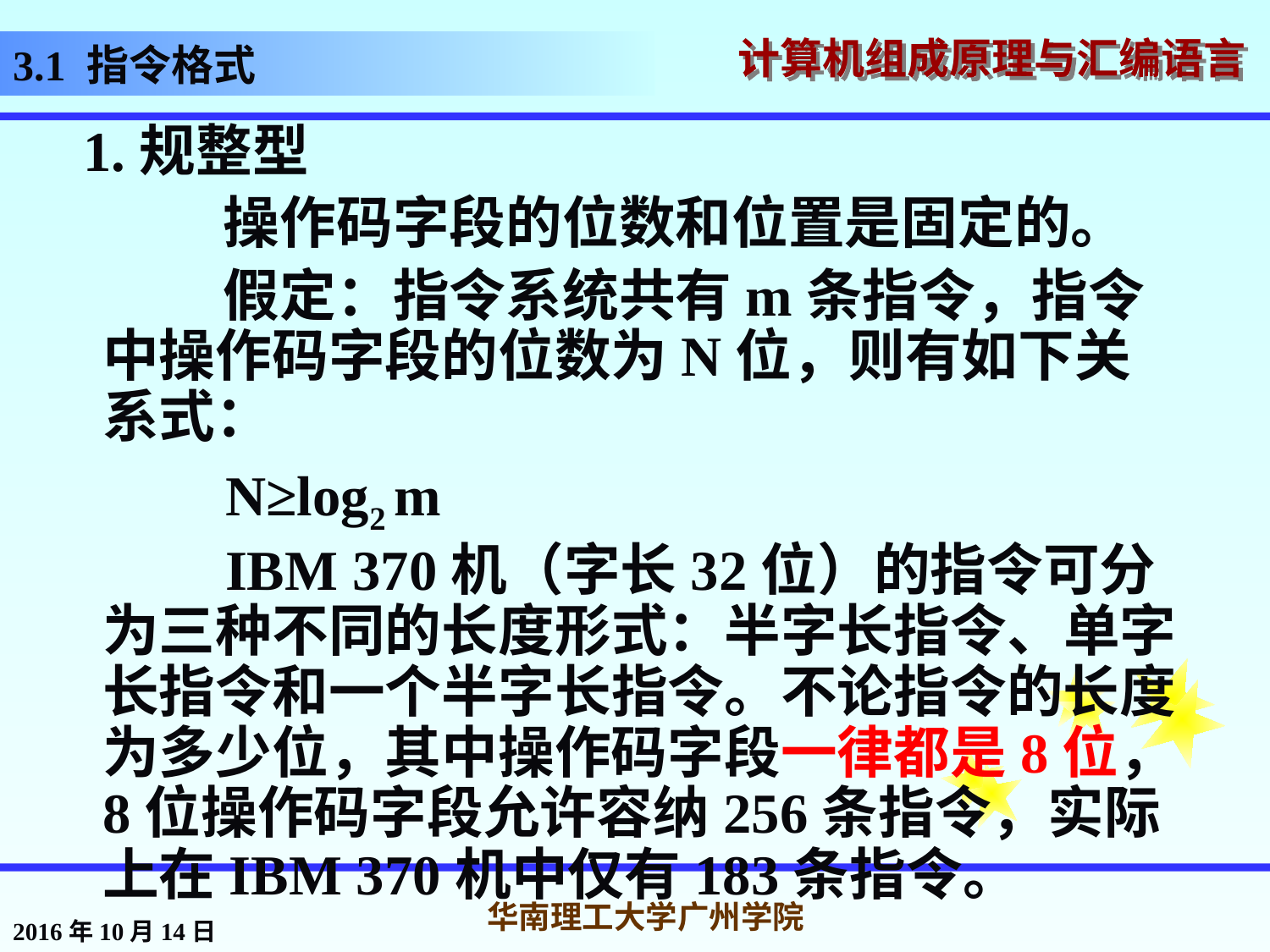

3.1 指令格式
  1.规整型
            操作码字段的位数和位置是固定的。
            假定：指令系统共有m条指令，指令中操作码字段的位数为N位，则有如下关系式：
            N≥log2 m
            IBM 370机（字长32位）的指令可分为三种不同的长度形式：半字长指令、单字长指令和一个半字长指令。不论指令的长度为多少位，其中操作码字段一律都是8位，8位操作码字段允许容纳256条指令，实际上在IBM 370机中仅有183条指令。
2016年10月14日
华南理工大学广州学院